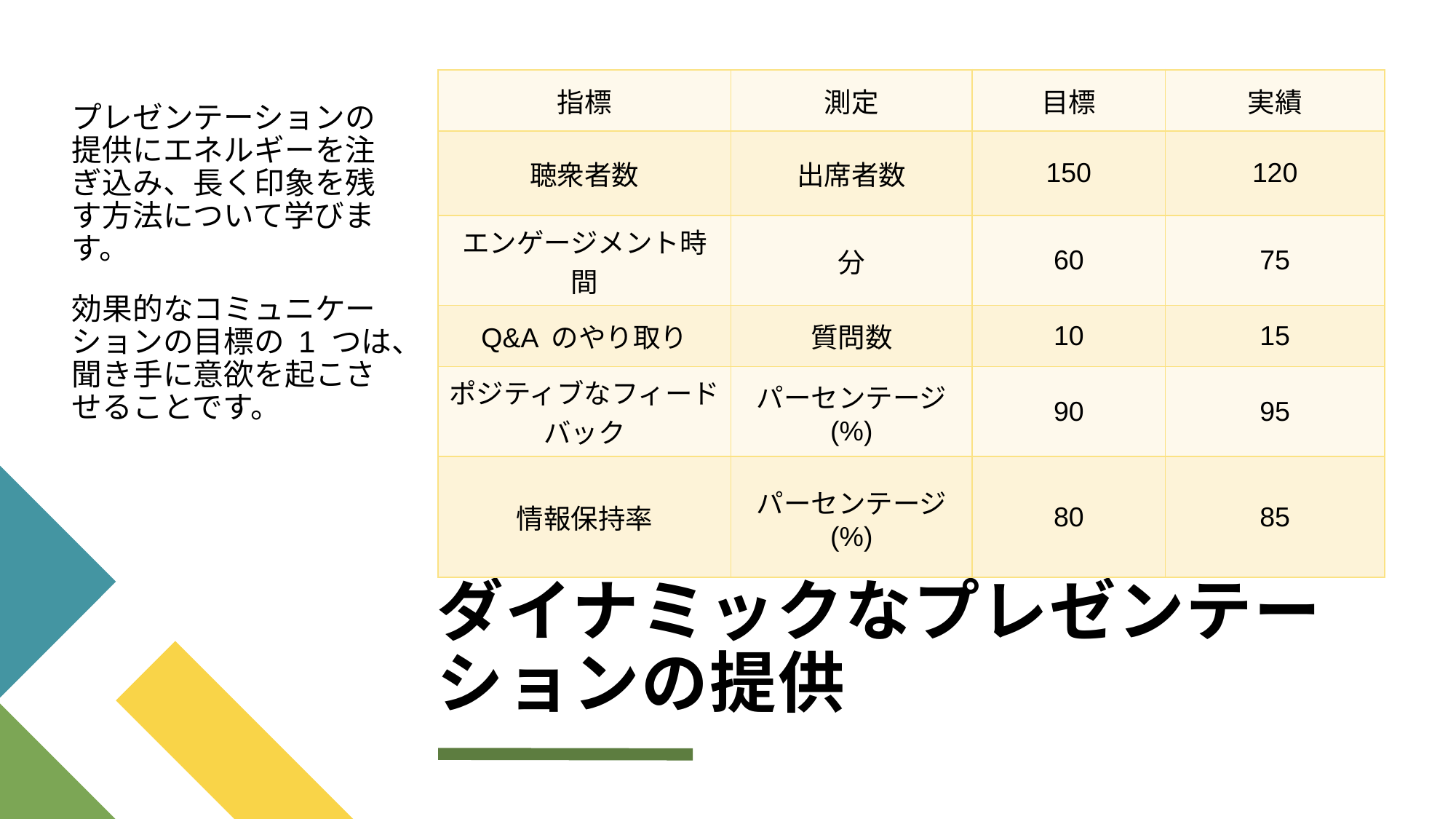

プレゼンテーションの提供にエネルギーを注ぎ込み、長く印象を残す方法について学びます。
効果的なコミュニケーションの目標の 1 つは、聞き手に意欲を起こさせることです。
| 指標 | 測定 | 目標 | 実績 |
| --- | --- | --- | --- |
| 聴衆者数 | 出席者数 | 150 | 120 |
| エンゲージメント時間 | 分 | 60 | 75 |
| Q&A のやり取り | 質問数 | 10 | 15 |
| ポジティブなフィードバック | パーセンテージ (%) | 90 | 95 |
| 情報保持率 | パーセンテージ (%) | 80 | 85 |
# ダイナミックなプレゼンテーションの提供